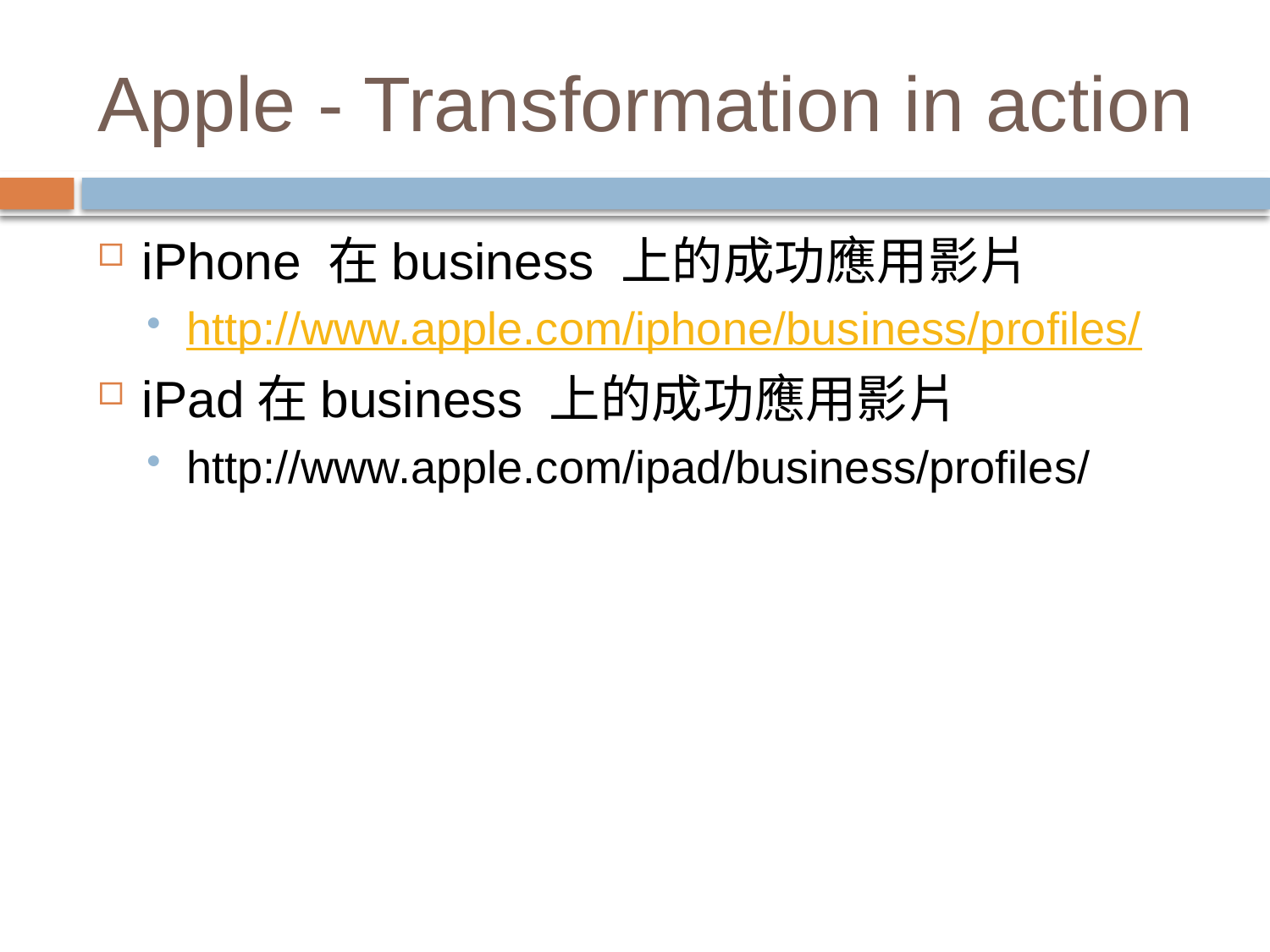

# Apple - Transformation in action
iPhone 在business 上的成功應用影片
http://www.apple.com/iphone/business/profiles/
iPad在business 上的成功應用影片
http://www.apple.com/ipad/business/profiles/